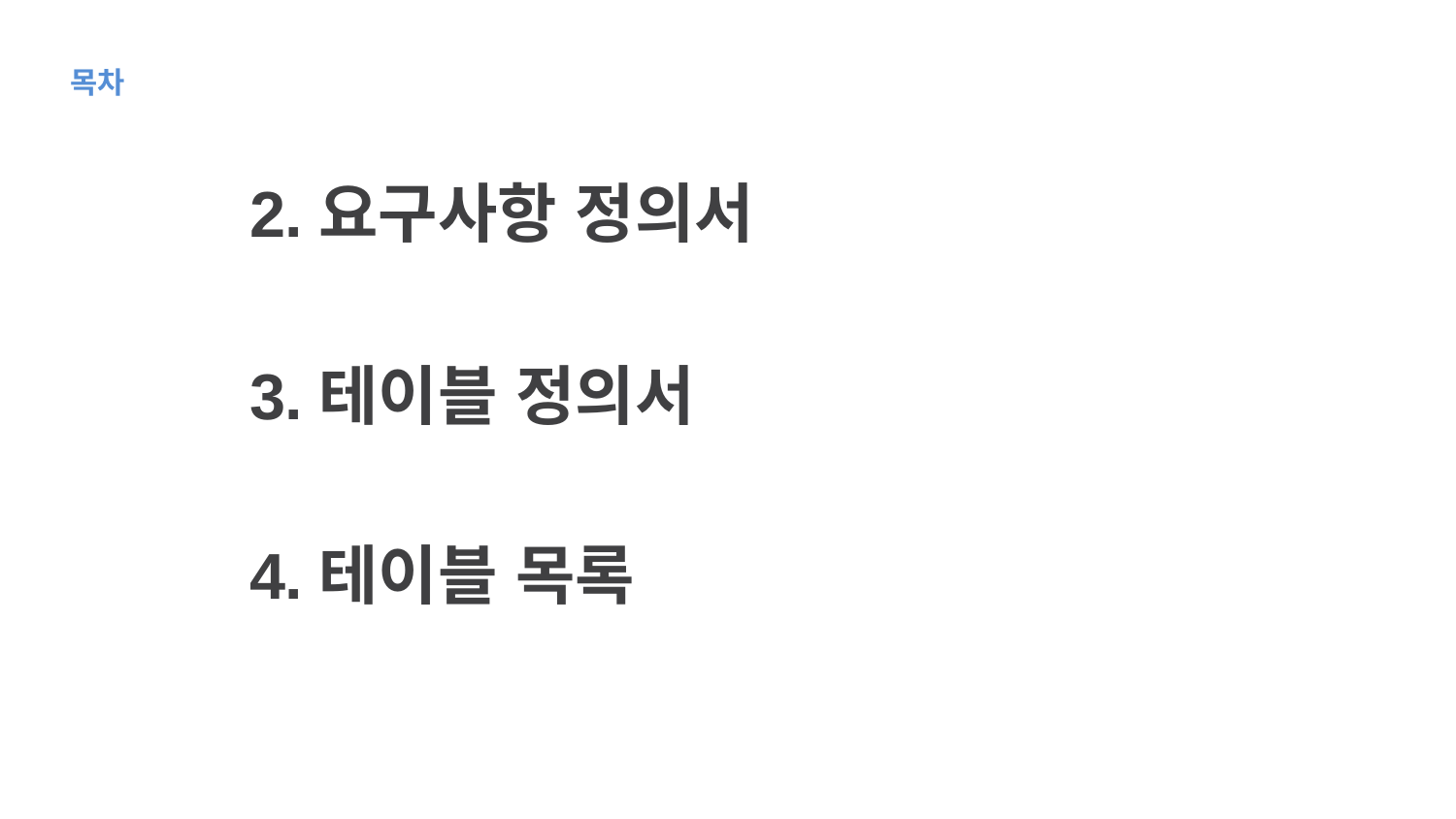

# 목차
2.요구사항 정의서
3.테이블 정의서
4.테이블 목록